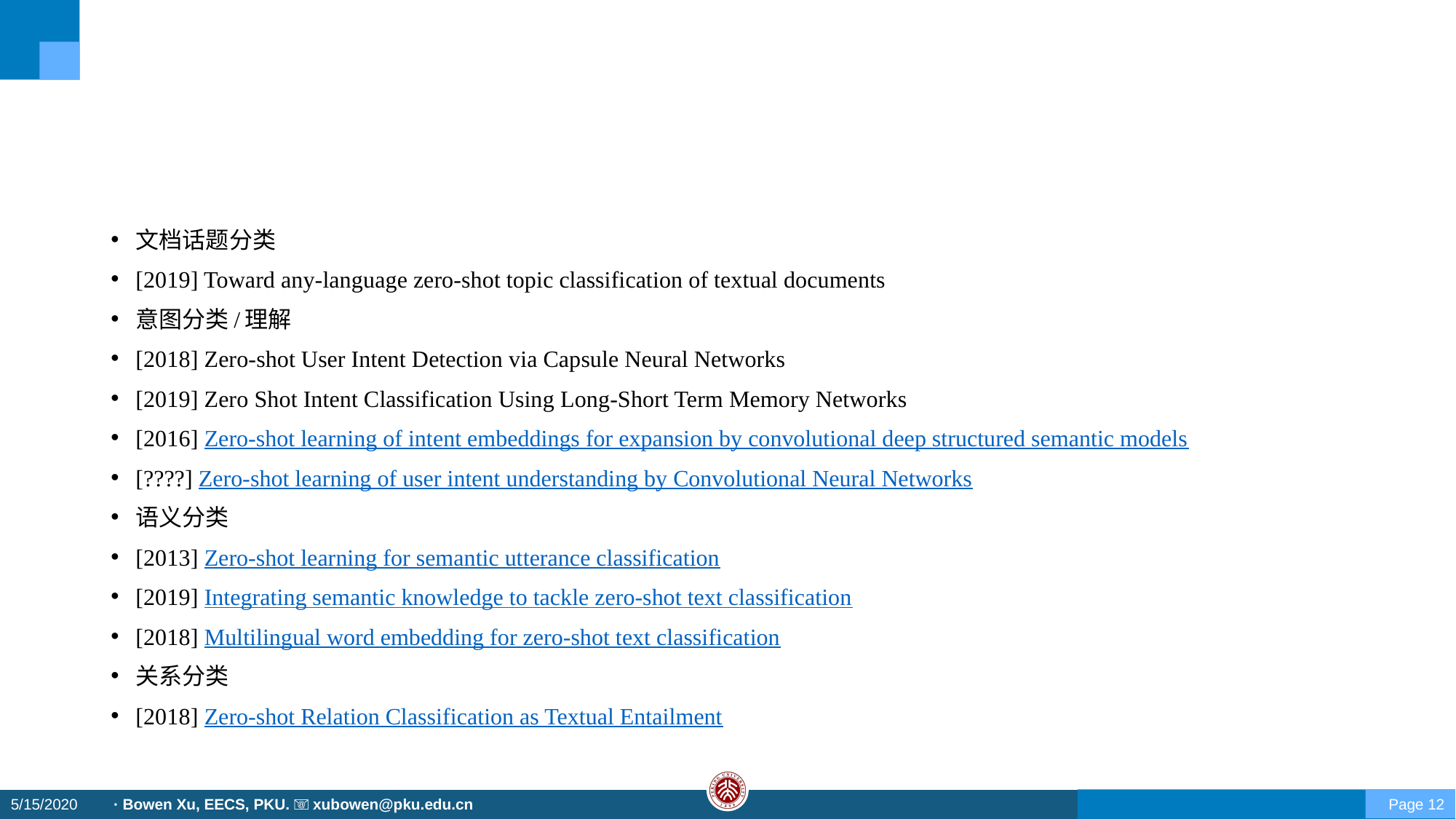

#
文档话题分类
[2019] Toward any-language zero-shot topic classification of textual documents
意图分类/理解
[2018] Zero-shot User Intent Detection via Capsule Neural Networks
[2019] Zero Shot Intent Classification Using Long-Short Term Memory Networks
[2016] Zero-shot learning of intent embeddings for expansion by convolutional deep structured semantic models
[????] Zero-shot learning of user intent understanding by Convolutional Neural Networks
语义分类
[2013] Zero-shot learning for semantic utterance classification
[2019] Integrating semantic knowledge to tackle zero-shot text classification
[2018] Multilingual word embedding for zero-shot text classification
关系分类
[2018] Zero-shot Relation Classification as Textual Entailment